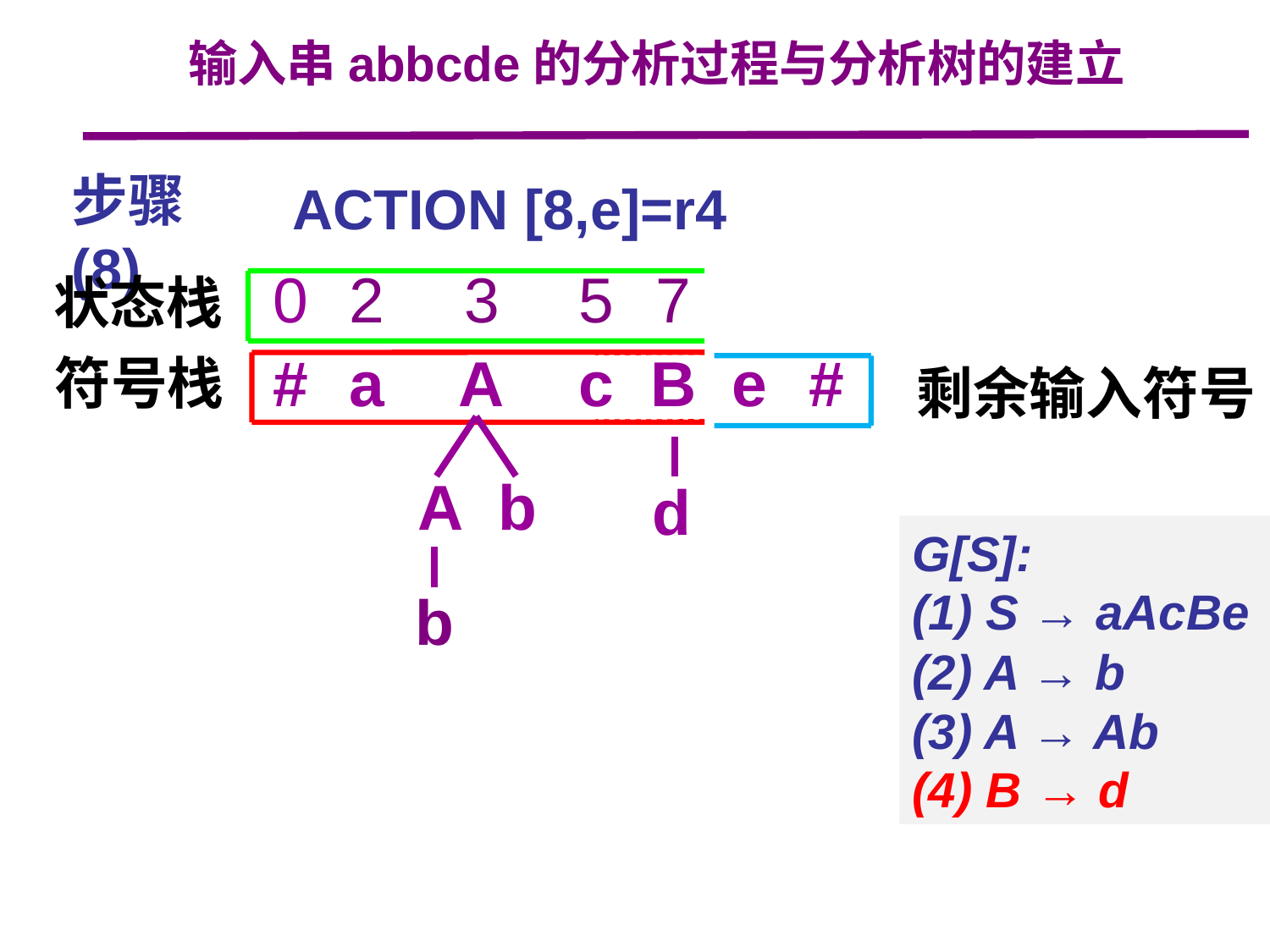

输入串abbcde的分析过程与分析树的建立

步骤(8)

ACTION [8,e]=r4
| 0 | 2 | 3 | 5 | 7 |  |  |
| --- | --- | --- | --- | --- | --- | --- |
| # | a | A | c | B | e | # |
状态栈

符号栈
剩余输入符号
d
| A | b |
| --- | --- |
G[S]:
(1) S → aAcBe
(2) A → b
(3) A → Ab
(4) B → d
b